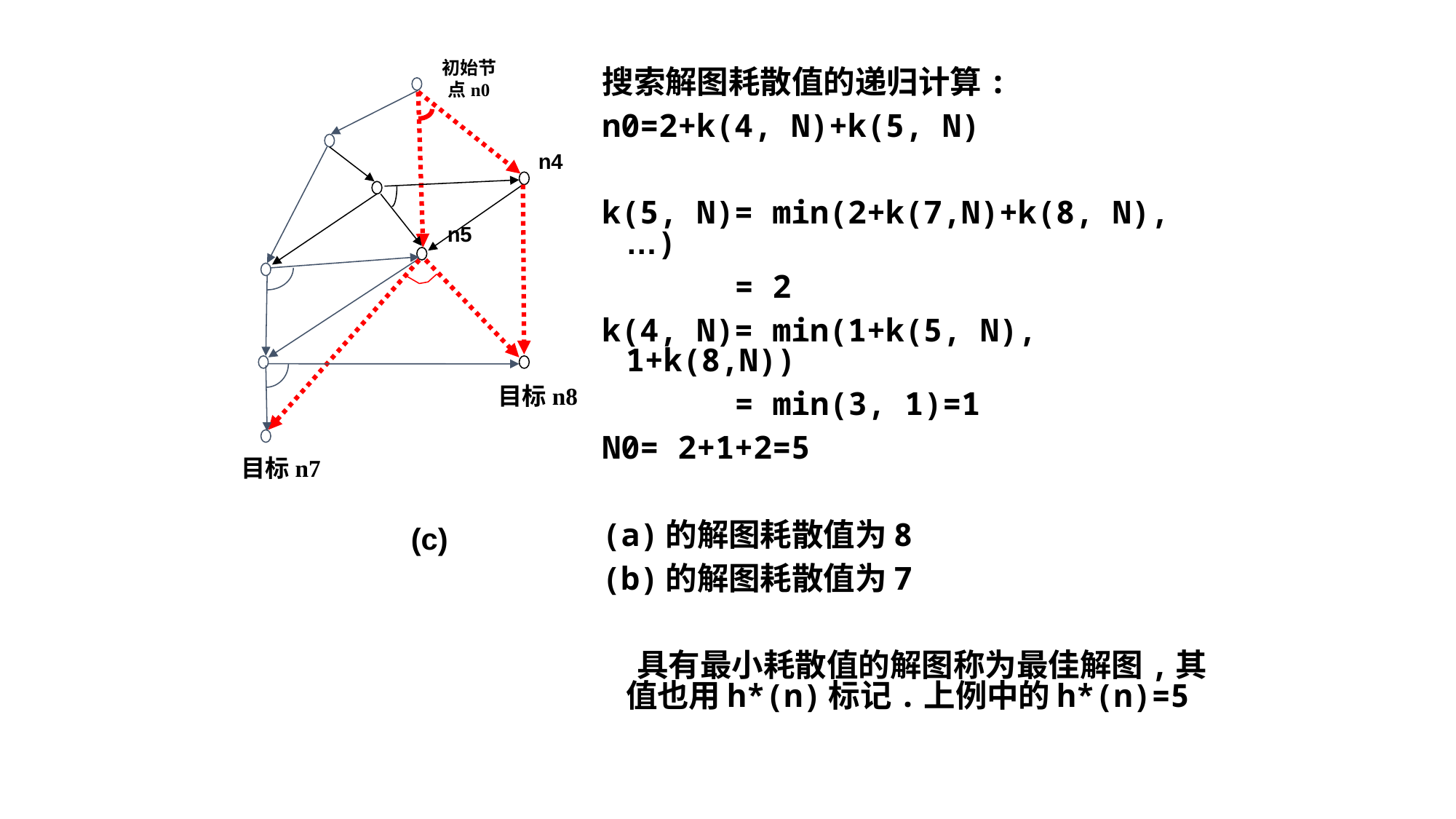

初始节点n0

n5

目标n8

目标n7
搜索解图耗散值的递归计算:
n0=2+k(4, N)+k(5, N)

k(5, N)= min(2+k(7,N)+k(8, N),…)
       = 2
k(4, N)= min(1+k(5, N), 1+k(8,N))
       = min(3, 1)=1
N0= 2+1+2=5

(a)的解图耗散值为8
(b)的解图耗散值为7

    具有最小耗散值的解图称为最佳解图,其值也用h*(n)标记.上例中的h*(n)=5
n4
(c)